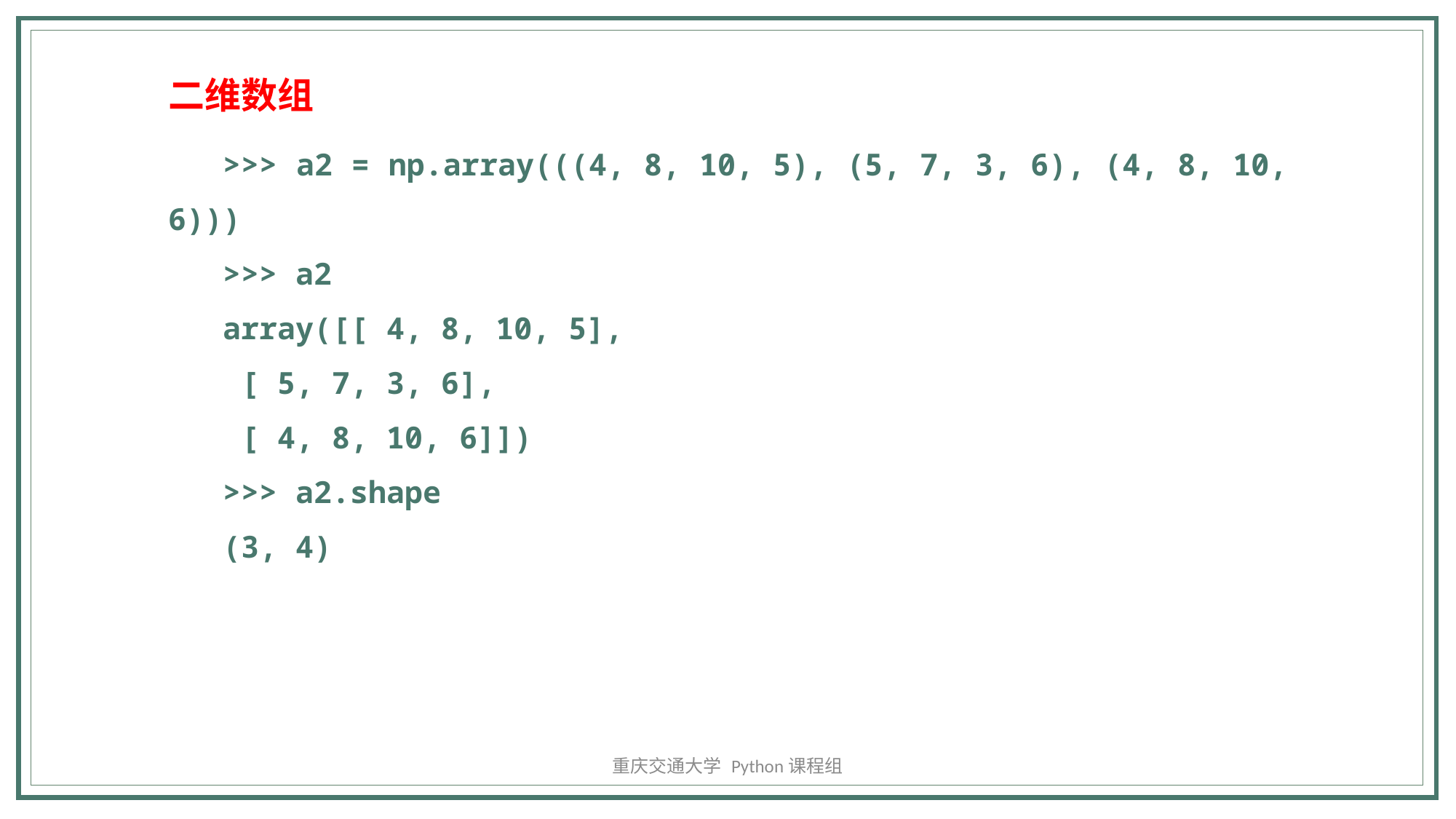

二维数组
>>> a2 = np.array(((4, 8, 10, 5), (5, 7, 3, 6), (4, 8, 10, 6)))
>>> a2
array([[ 4, 8, 10, 5],
 [ 5, 7, 3, 6],
 [ 4, 8, 10, 6]])
>>> a2.shape
(3, 4)
重庆交通大学 Python课程组